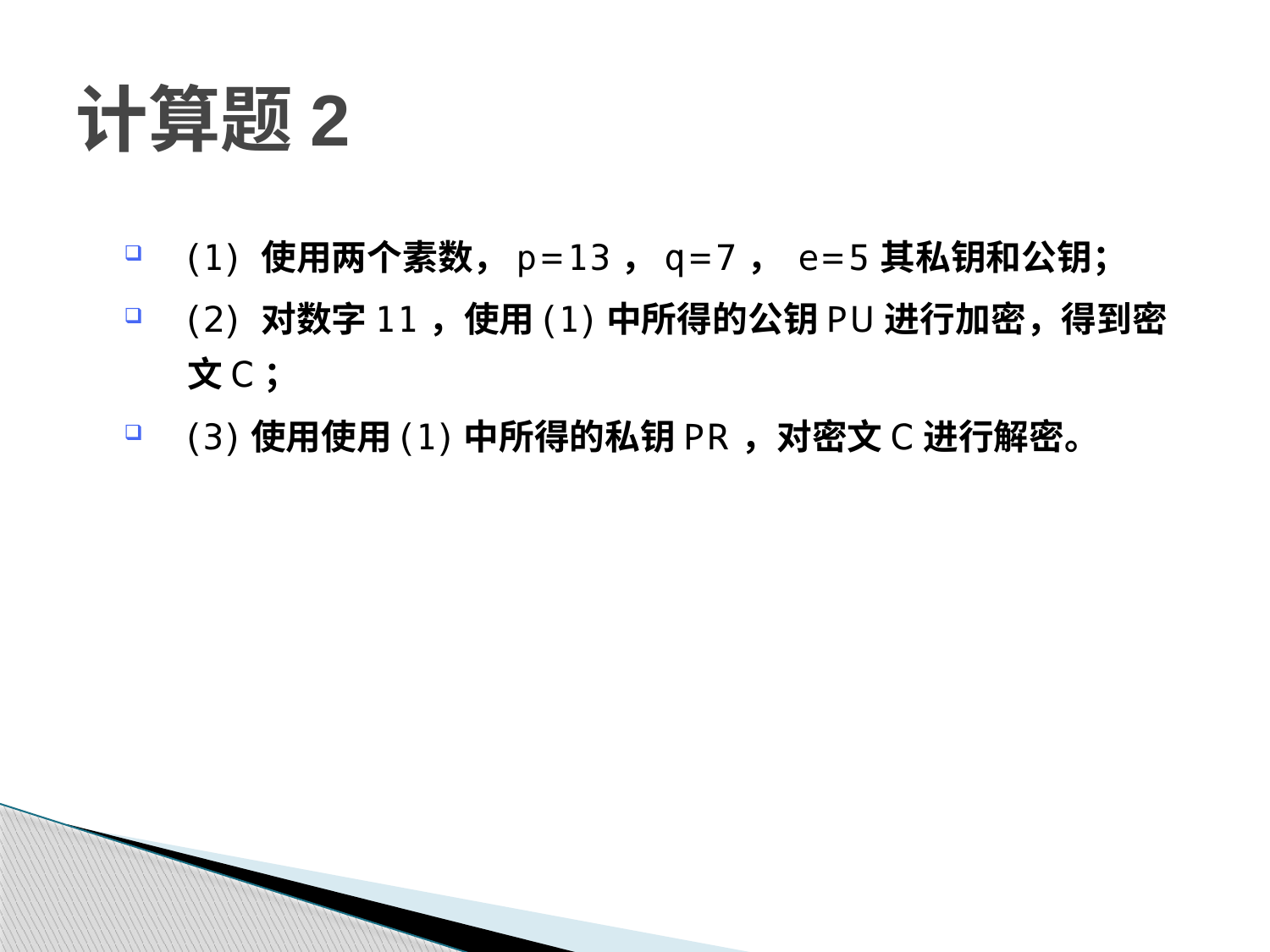

# 计算题2
(1) 使用两个素数，p=13，q=7， e=5其私钥和公钥；
(2) 对数字11，使用(1)中所得的公钥PU进行加密，得到密文C；
(3)使用使用(1)中所得的私钥PR，对密文C进行解密。